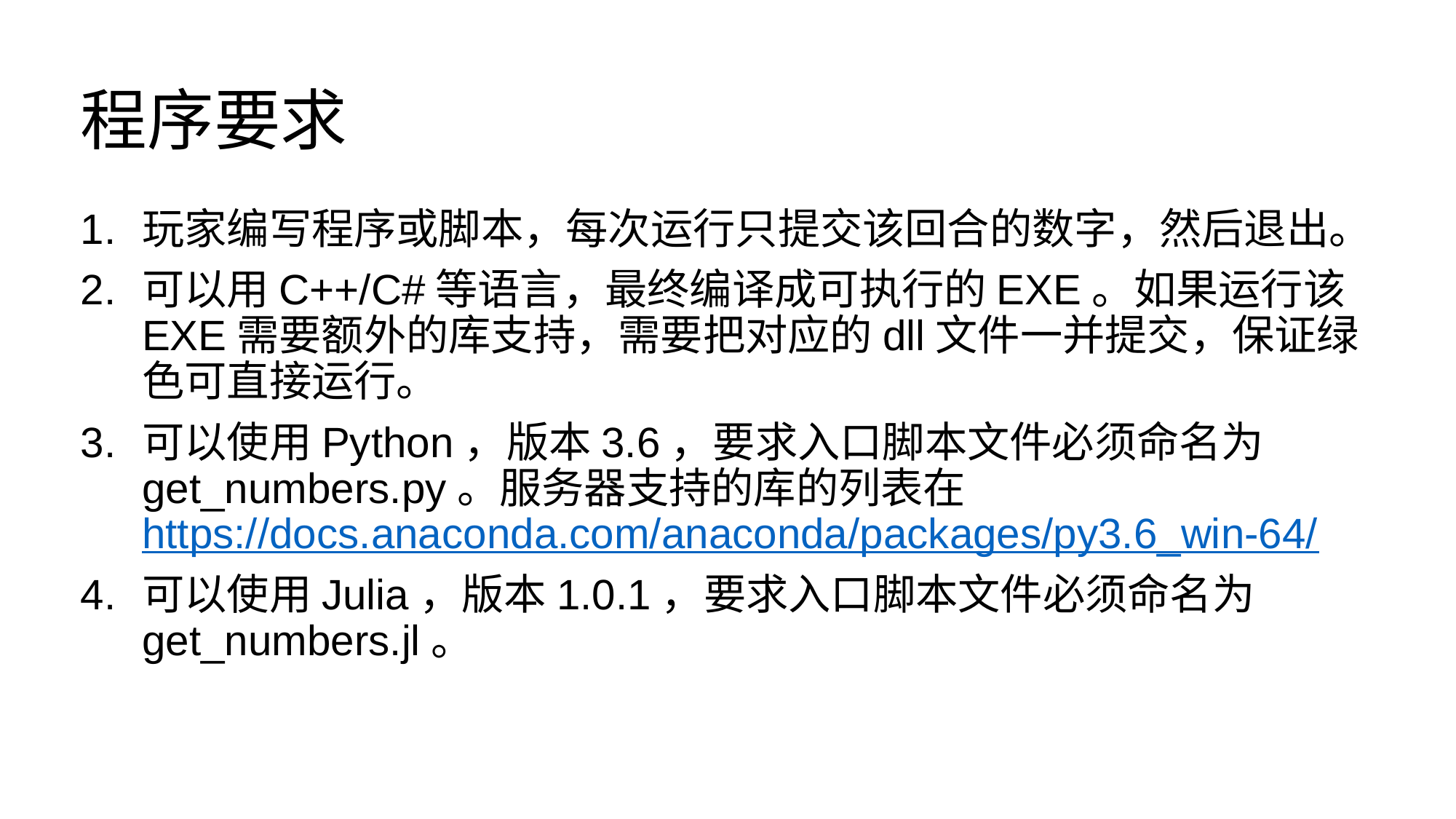

# 程序要求
玩家编写程序或脚本，每次运行只提交该回合的数字，然后退出。
可以用C++/C#等语言，最终编译成可执行的EXE。如果运行该EXE需要额外的库支持，需要把对应的dll文件一并提交，保证绿色可直接运行。
可以使用Python，版本3.6，要求入口脚本文件必须命名为get_numbers.py。服务器支持的库的列表在https://docs.anaconda.com/anaconda/packages/py3.6_win-64/
可以使用Julia，版本1.0.1，要求入口脚本文件必须命名为get_numbers.jl。